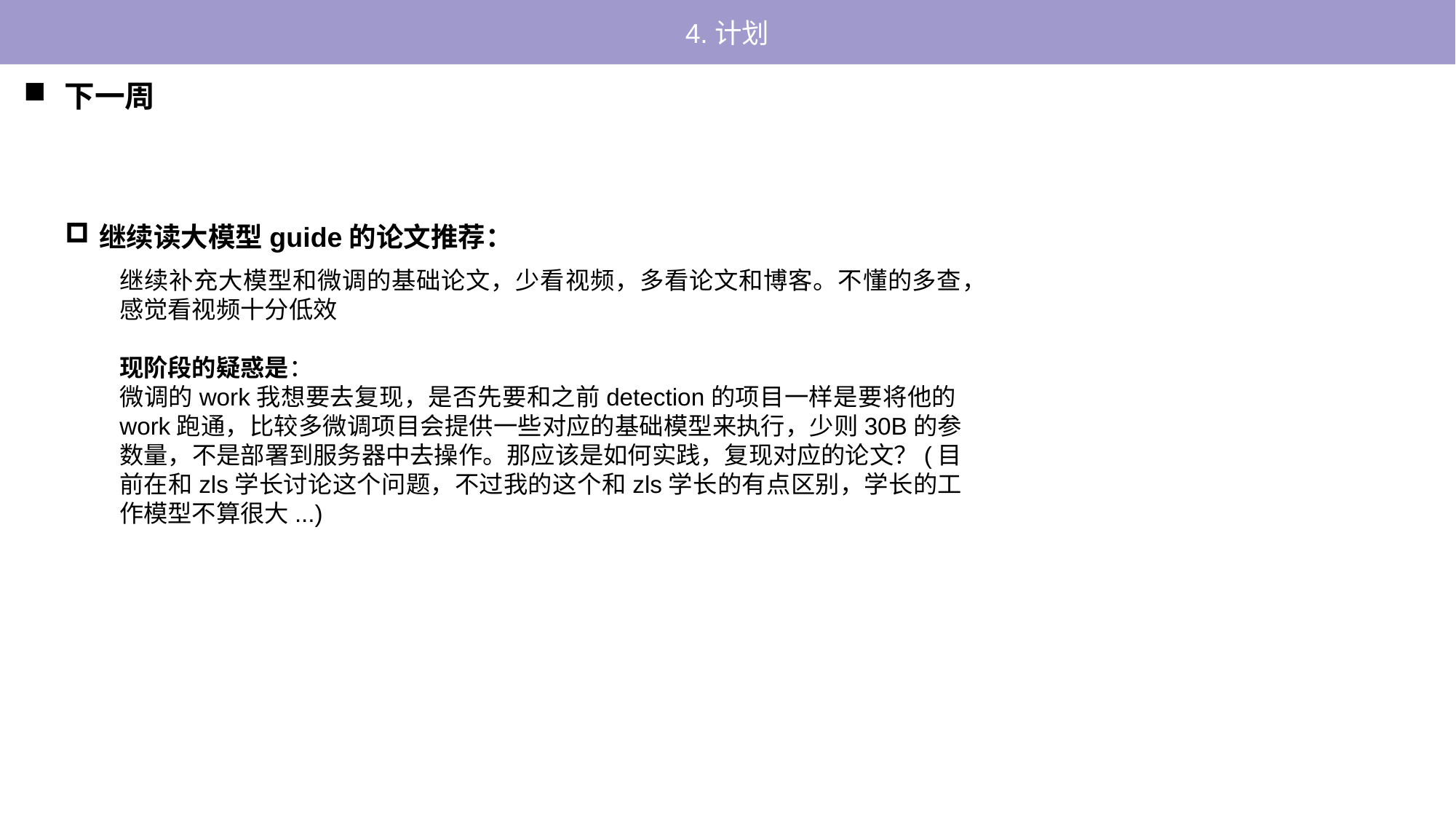

4.计划
下一周
继续读大模型guide的论文推荐：
继续补充大模型和微调的基础论文，少看视频，多看论文和博客。不懂的多查，感觉看视频十分低效

现阶段的疑惑是：
微调的work我想要去复现，是否先要和之前detection的项目一样是要将他的work跑通，比较多微调项目会提供一些对应的基础模型来执行，少则30B的参数量，不是部署到服务器中去操作。那应该是如何实践，复现对应的论文？(目前在和zls学长讨论这个问题，不过我的这个和zls学长的有点区别，学长的工作模型不算很大...)